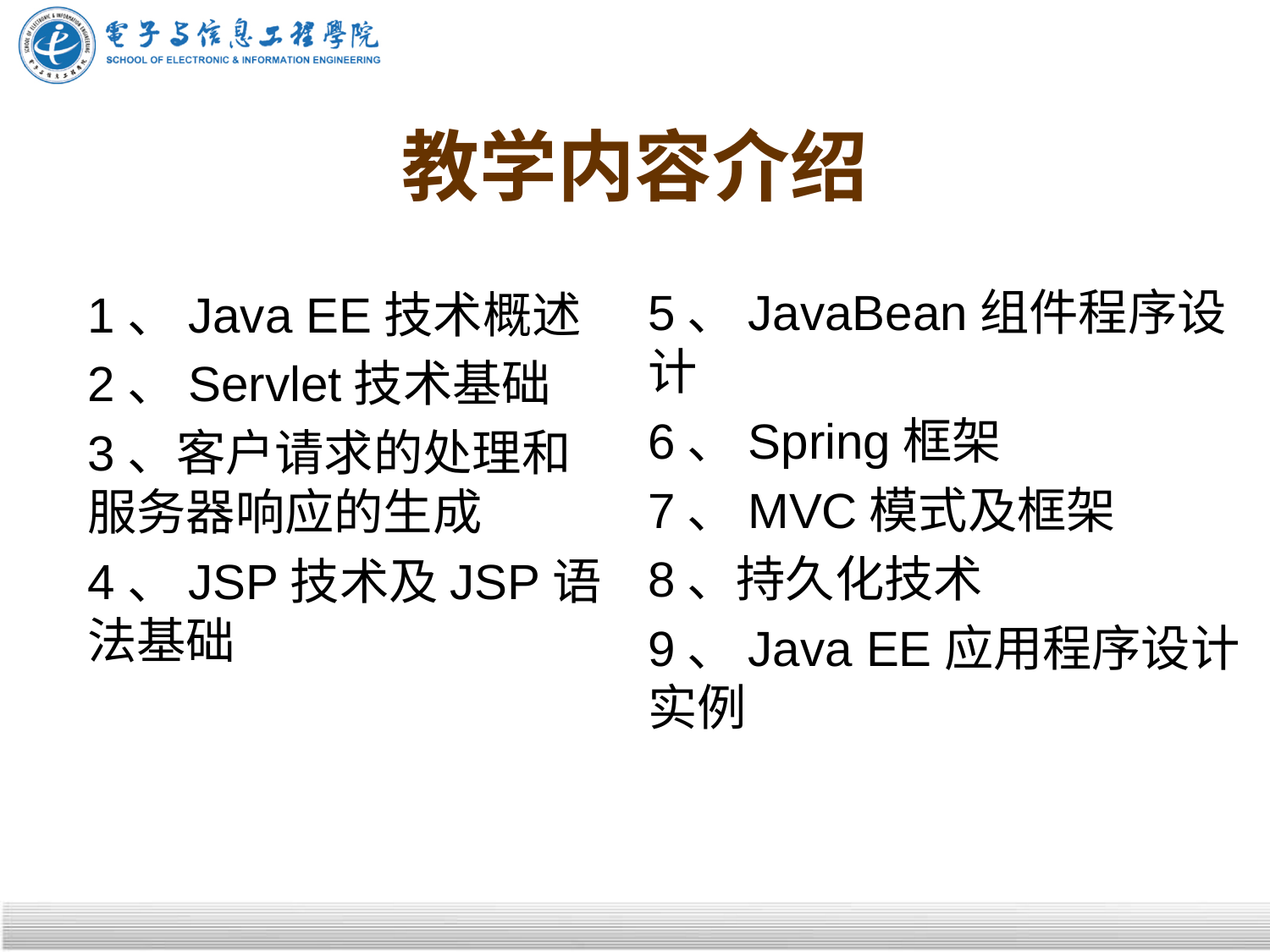

# 教学内容介绍
5、JavaBean组件程序设计
6、Spring框架
7、MVC模式及框架
8、持久化技术
9、Java EE应用程序设计实例
1、Java EE技术概述
2、Servlet技术基础
3、客户请求的处理和服务器响应的生成
4、JSP技术及JSP语法基础
3